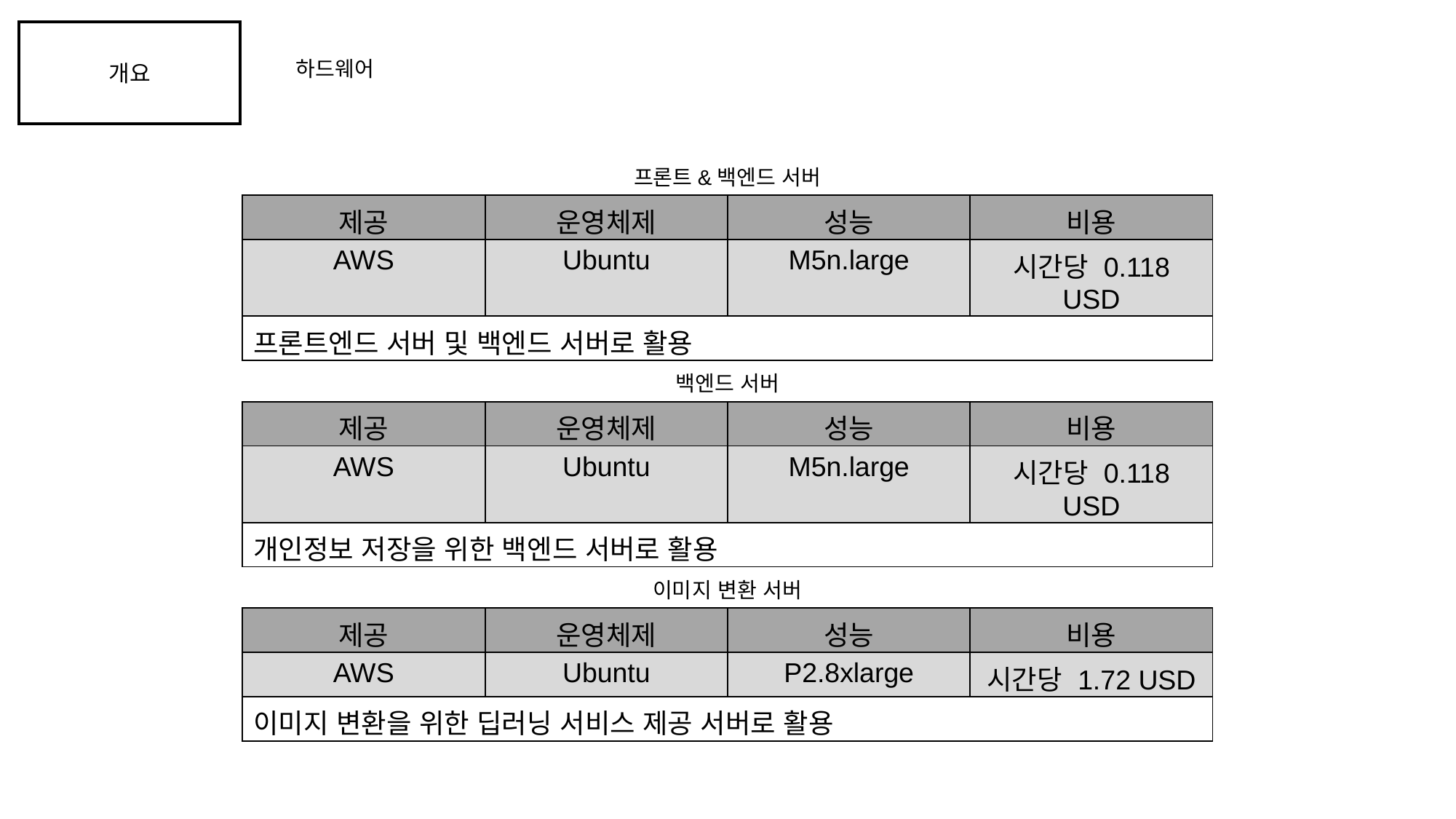

개요
하드웨어
프론트&백엔드 서버
| 제공 | 운영체제 | 성능 | 비용 |
| --- | --- | --- | --- |
| AWS | Ubuntu | M5n.large | 시간당 0.118 USD |
| 프론트엔드 서버 및 백엔드 서버로 활용 |  |  |  |
백엔드 서버
| 제공 | 운영체제 | 성능 | 비용 |
| --- | --- | --- | --- |
| AWS | Ubuntu | M5n.large | 시간당 0.118 USD |
| 개인정보 저장을 위한 백엔드 서버로 활용 |  |  |  |
이미지 변환 서버
| 제공 | 운영체제 | 성능 | 비용 |
| --- | --- | --- | --- |
| AWS | Ubuntu | P2.8xlarge | 시간당 1.72 USD |
| 이미지 변환을 위한 딥러닝 서비스 제공 서버로 활용 |  |  |  |